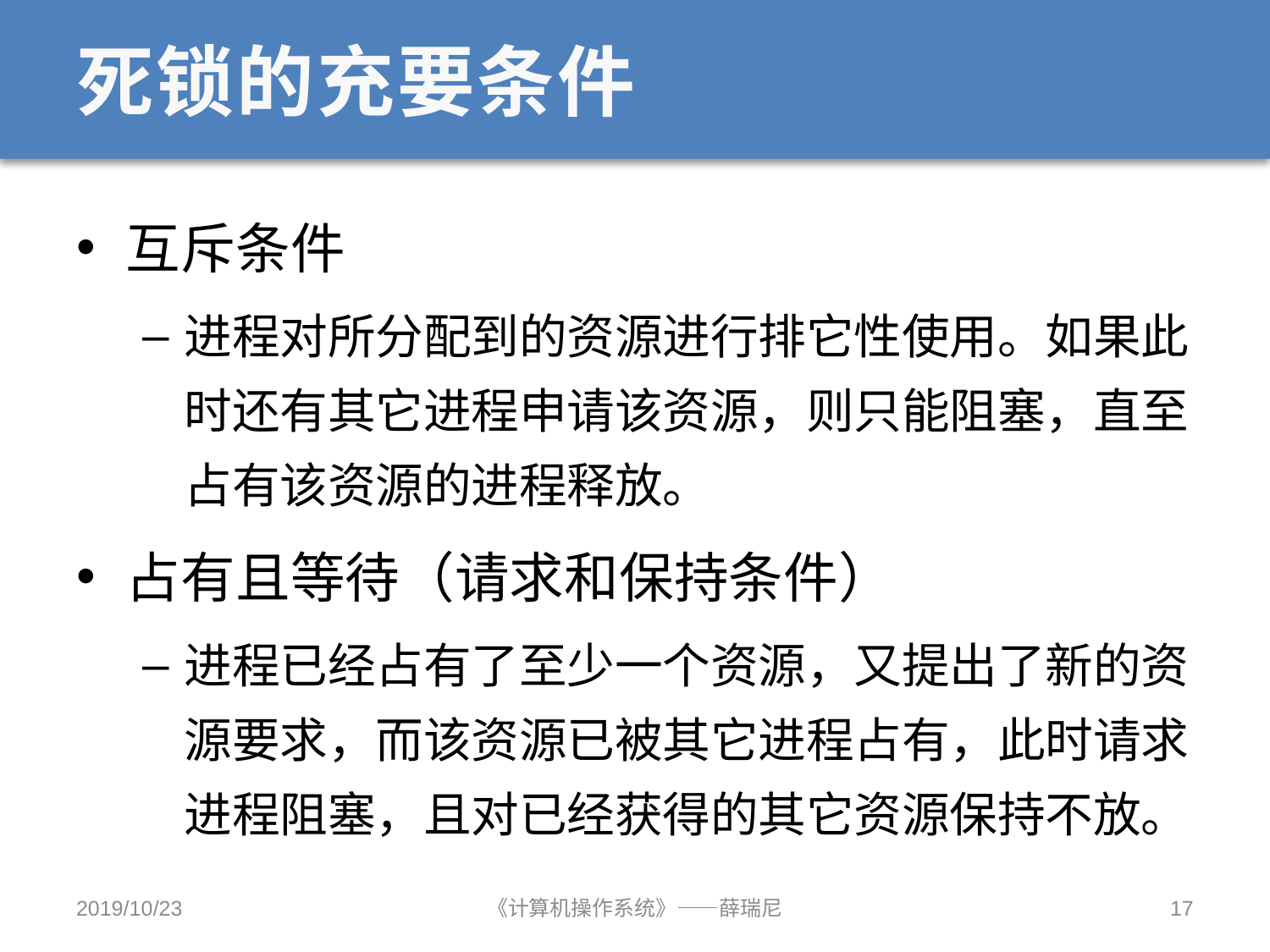

# 死锁的充要条件
互斥条件
进程对所分配到的资源进行排它性使用。如果此时还有其它进程申请该资源，则只能阻塞，直至占有该资源的进程释放。
占有且等待（请求和保持条件）
进程已经占有了至少一个资源，又提出了新的资源要求，而该资源已被其它进程占有，此时请求进程阻塞，且对已经获得的其它资源保持不放。

2019/10/23
《计算机操作系统》——薛瑞尼
17